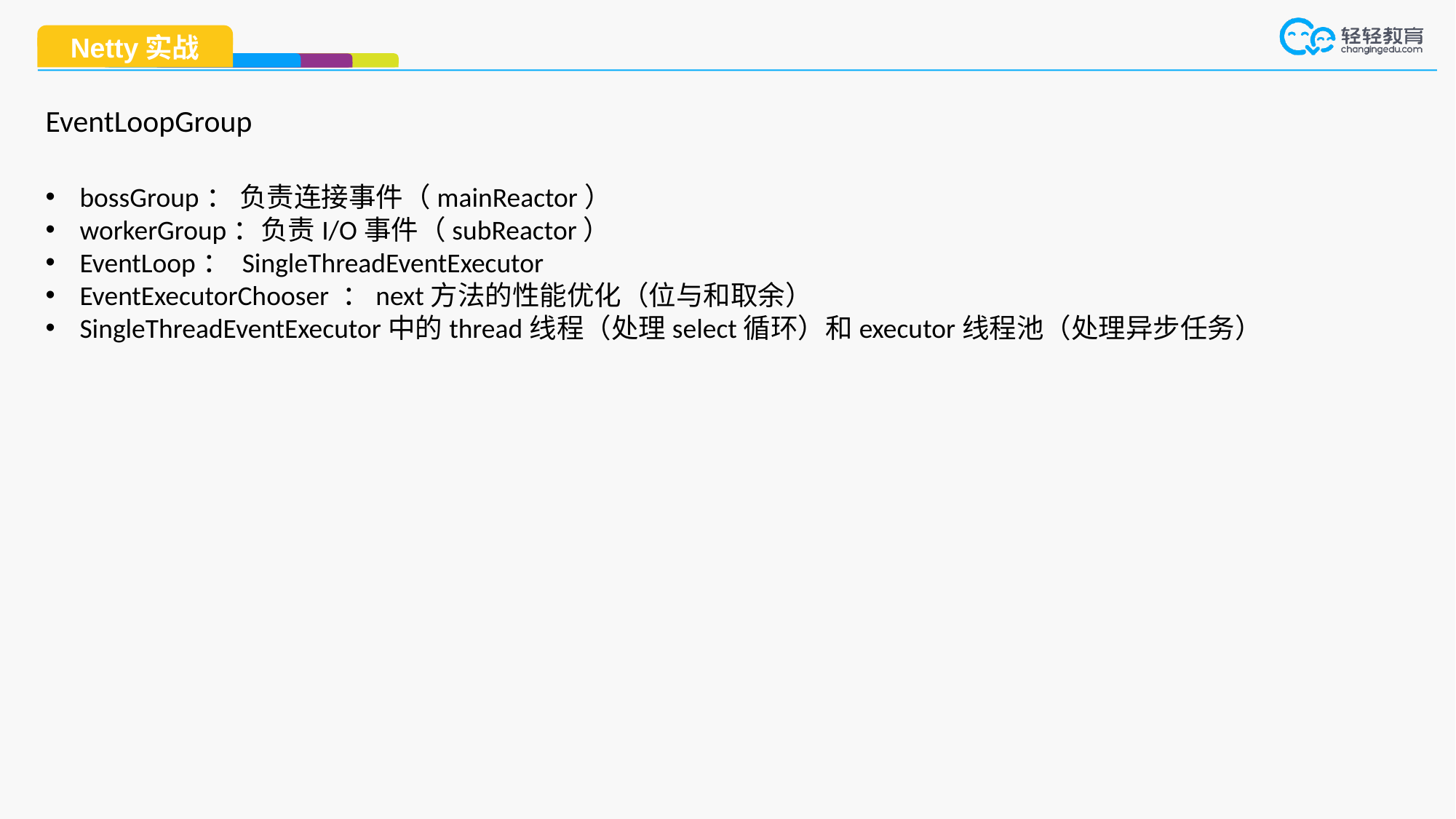

Netty实战
EventLoopGroup
bossGroup： 负责连接事件（mainReactor）
workerGroup：负责I/O事件（subReactor）
EventLoop： SingleThreadEventExecutor
EventExecutorChooser ：next方法的性能优化（位与和取余）
SingleThreadEventExecutor中的thread线程（处理select循环）和executor线程池（处理异步任务）